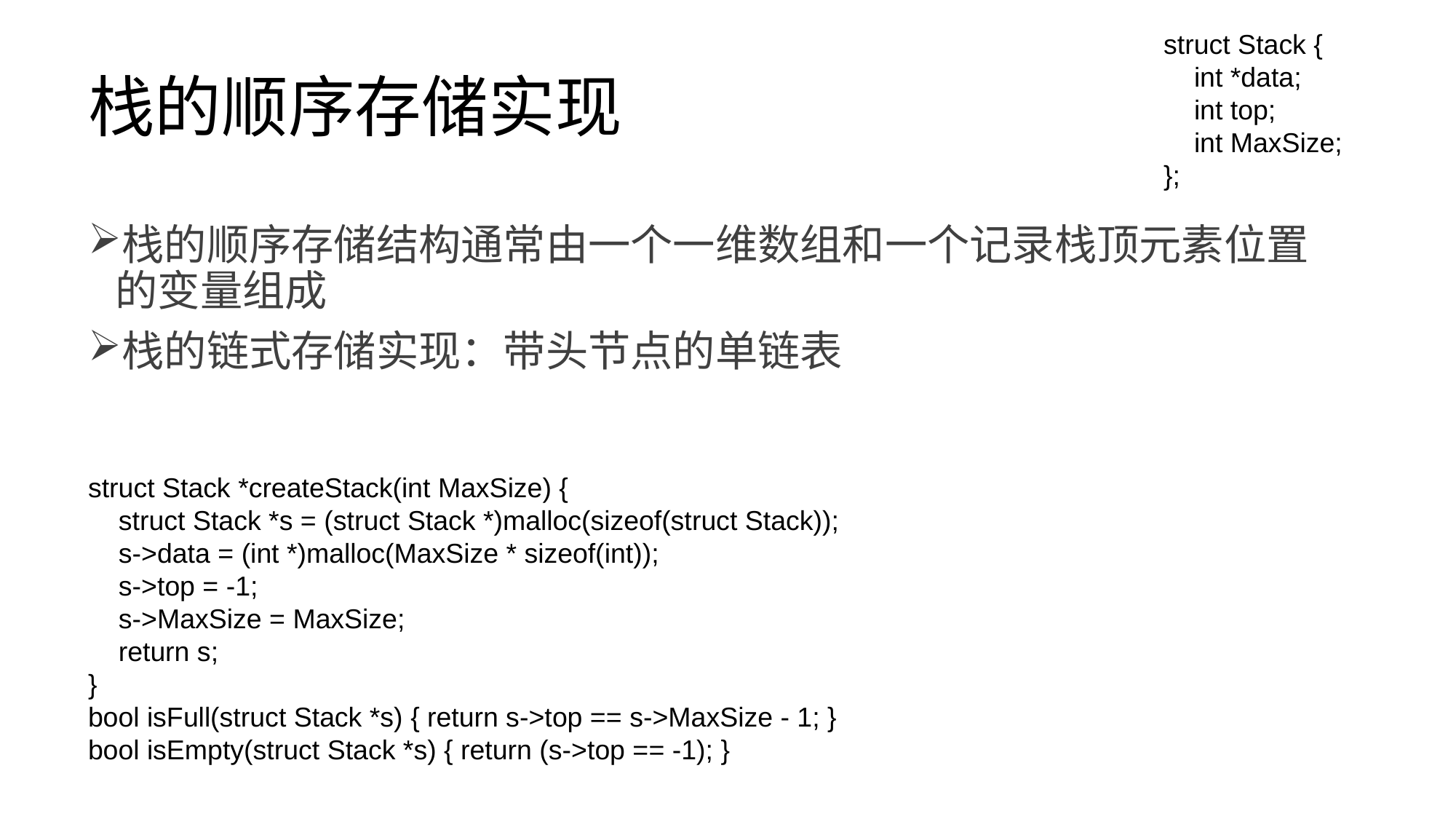

struct Stack {
    int *data;
    int top;
    int MaxSize;
};
# 栈的顺序存储实现
栈的顺序存储结构通常由一个一维数组和一个记录栈顶元素位置的变量组成
栈的链式存储实现：带头节点的单链表

struct Stack *createStack(int MaxSize) {
    struct Stack *s = (struct Stack *)malloc(sizeof(struct Stack));
    s->data = (int *)malloc(MaxSize * sizeof(int));
    s->top = -1;
    s->MaxSize = MaxSize;
    return s;
}
bool isFull(struct Stack *s) { return s->top == s->MaxSize - 1; }
bool isEmpty(struct Stack *s) { return (s->top == -1); }